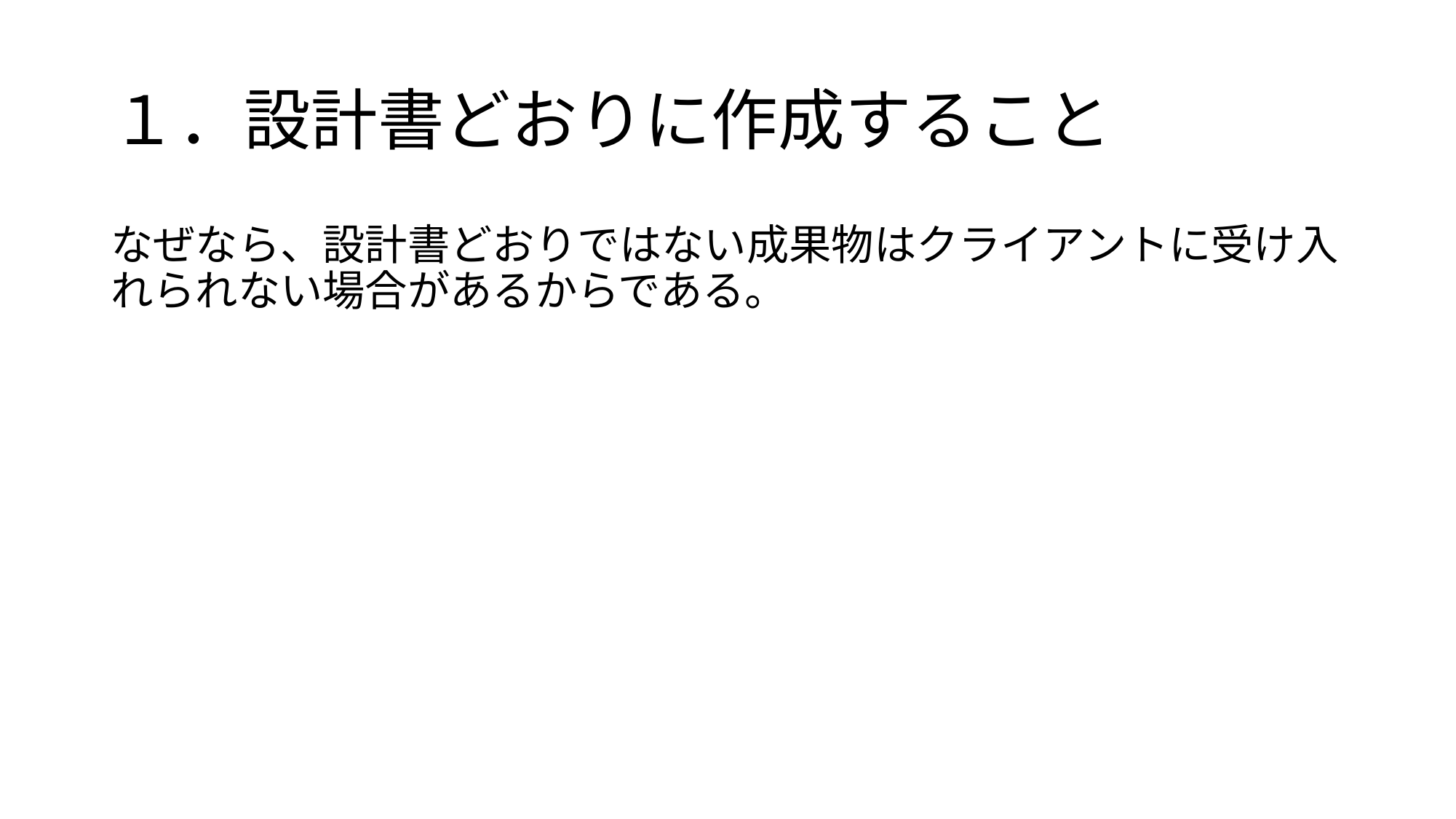

# １．設計書どおりに作成すること
なぜなら、設計書どおりではない成果物はクライアントに受け入れられない場合があるからである。